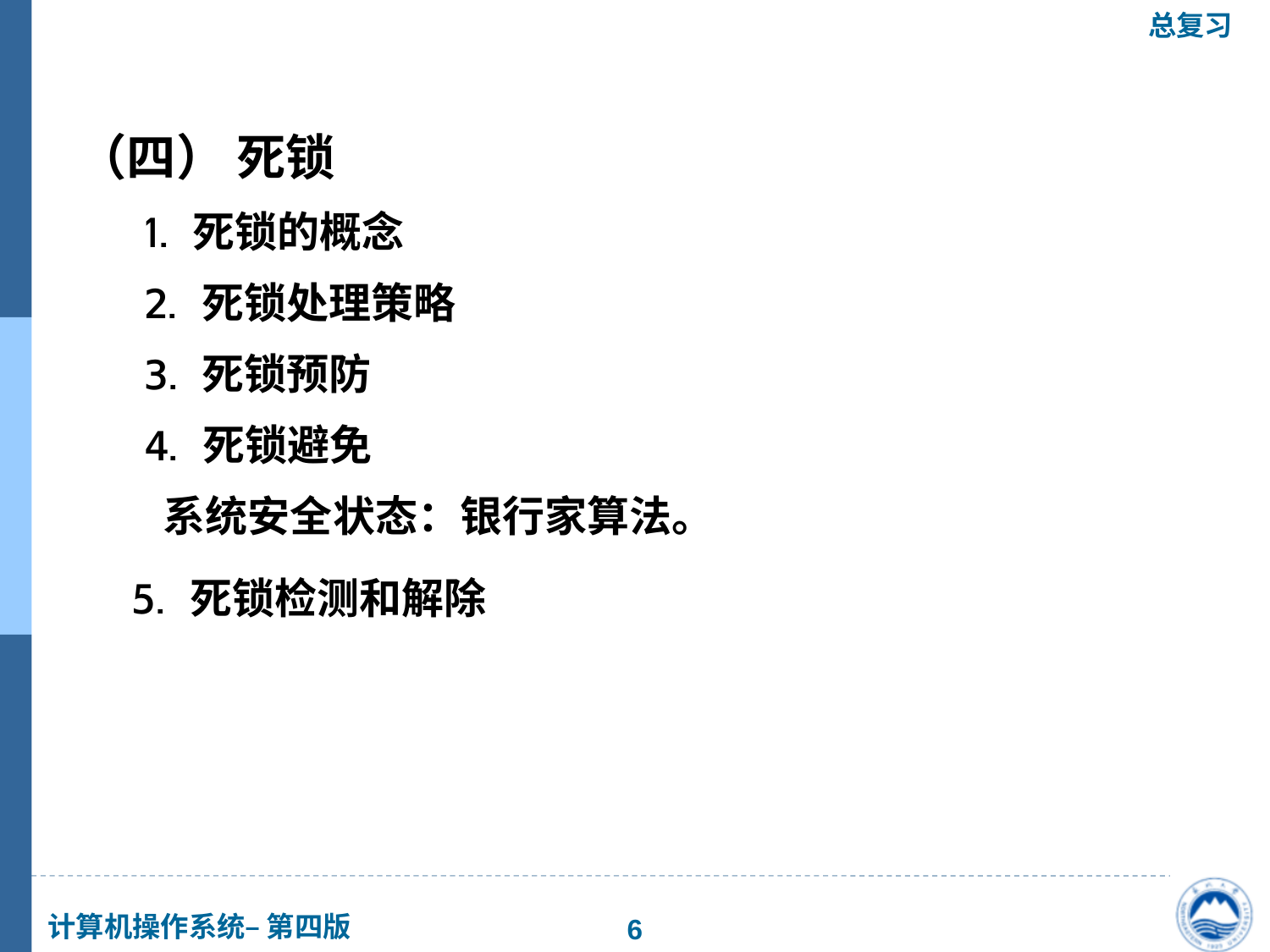

（四） 死锁
  1. 死锁的概念
  2. 死锁处理策略
  3. 死锁预防
  4. 死锁避免
     系统安全状态：银行家算法。
    5. 死锁检测和解除